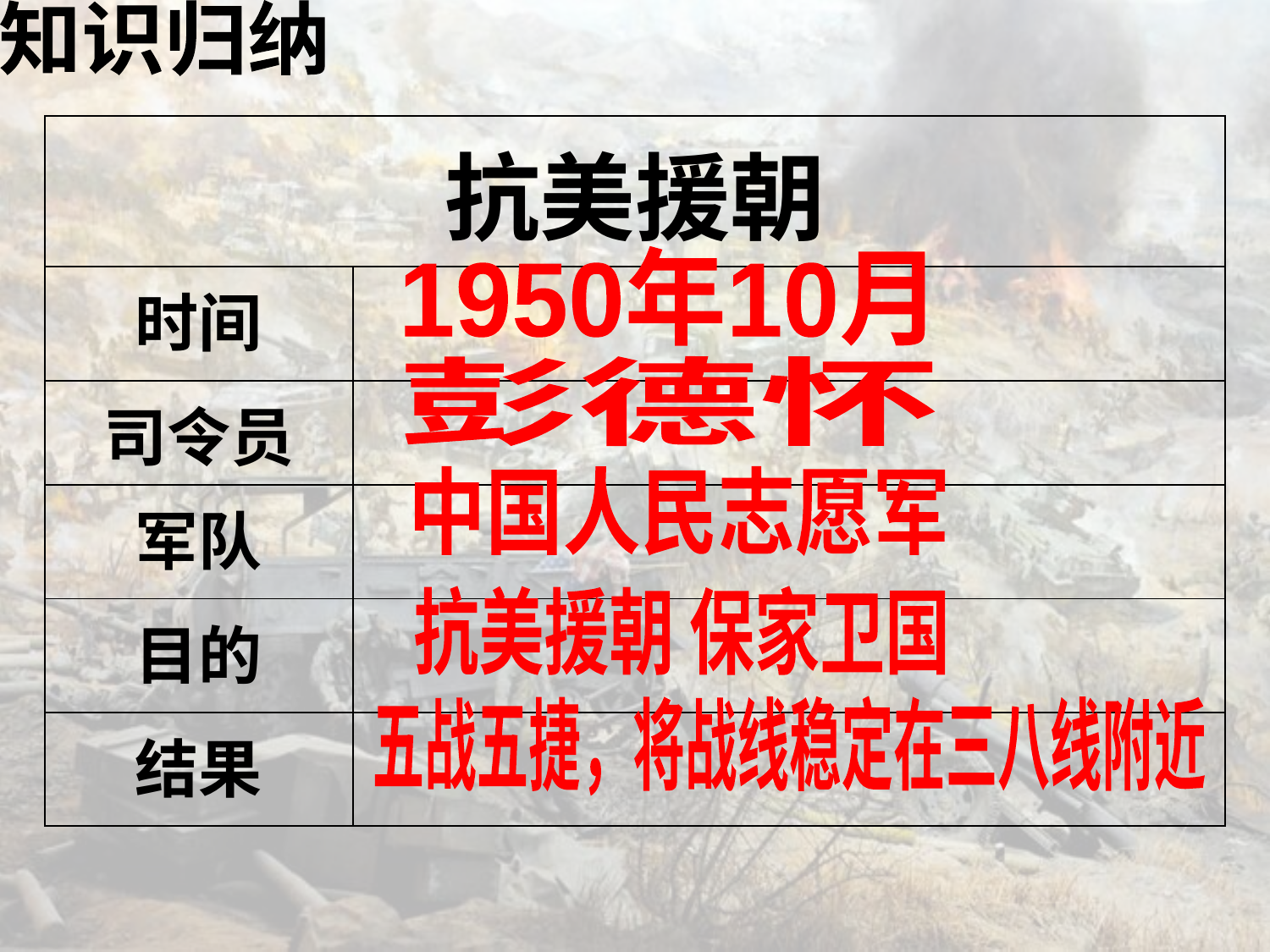

知识归纳
| 抗美援朝 |  |
| --- | --- |
| 时间 |  |
| 司令员 |  |
| 军队 |  |
| 目的 |  |
| 结果 |  |
1950年10月
彭德怀
中国人民志愿军
抗美援朝 保家卫国
五战五捷，将战线稳定在三八线附近